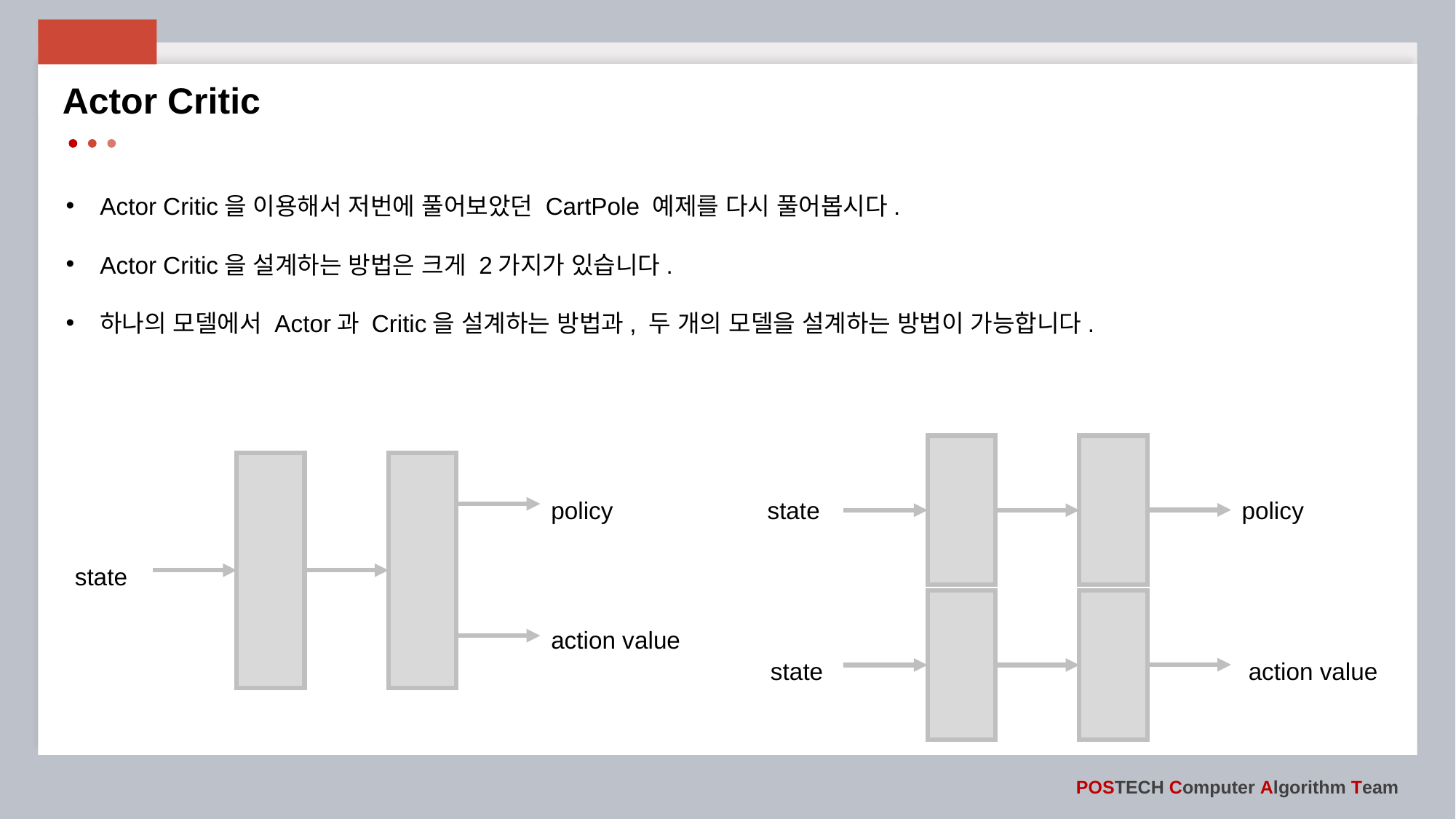

Actor Critic
Actor Critic을 이용해서 저번에 풀어보았던 CartPole 예제를 다시 풀어봅시다.
Actor Critic을 설계하는 방법은 크게 2가지가 있습니다.
하나의 모델에서 Actor과 Critic을 설계하는 방법과, 두 개의 모델을 설계하는 방법이 가능합니다.

policy
state
policy
state

action value
state
action value